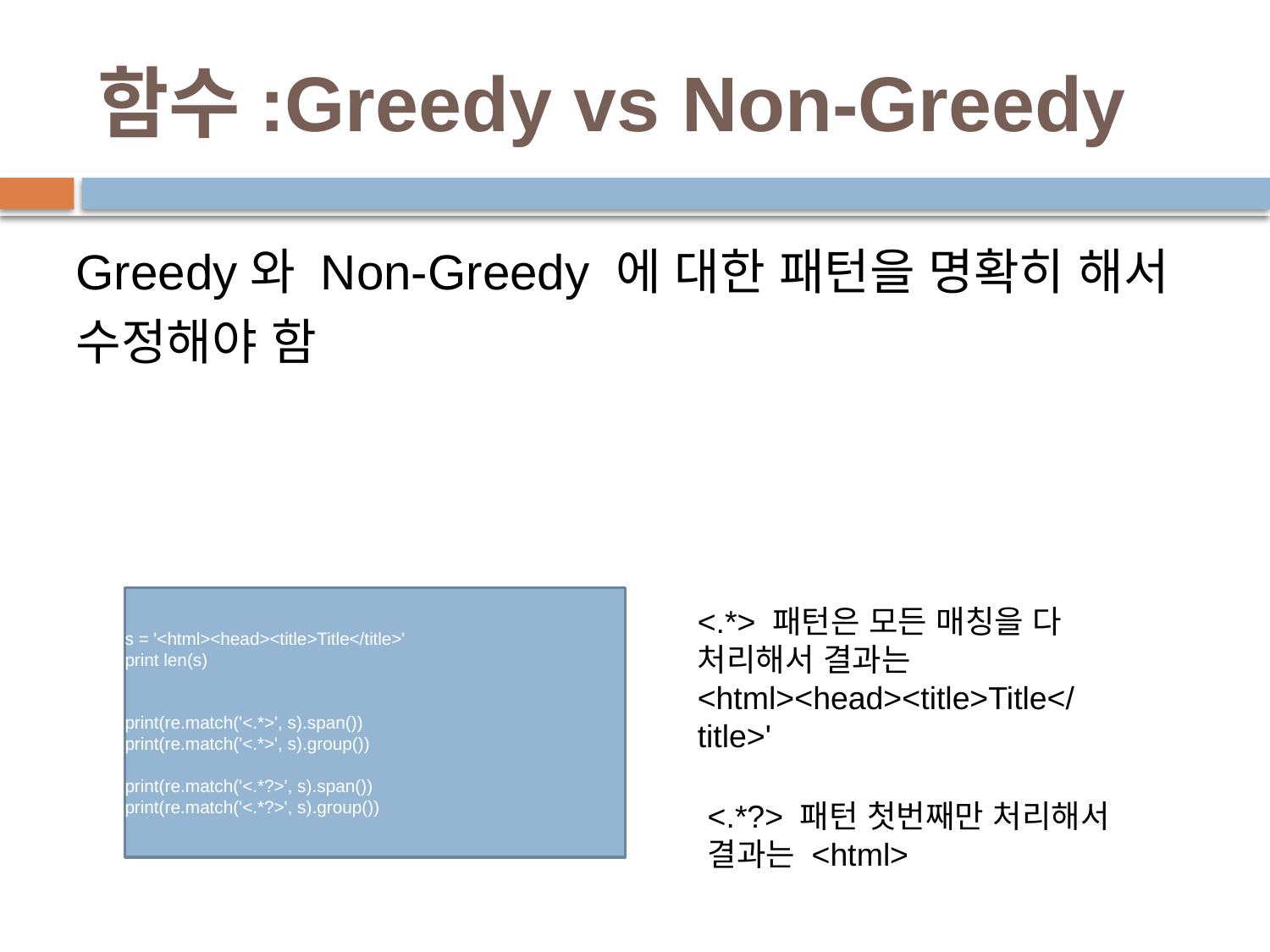

# 함수:Greedy vs Non-Greedy
Greedy와 Non-Greedy 에 대한 패턴을 명확히 해서 수정해야 함
s = '<html><head><title>Title</title>'
print len(s)

print(re.match('<.*>', s).span())
print(re.match('<.*>', s).group())

print(re.match('<.*?>', s).span())
print(re.match('<.*?>', s).group())
<.*> 패턴은 모든 매칭을 다 처리해서 결과는 <html><head><title>Title</title>'
<.*?> 패턴 첫번째만 처리해서 결과는 <html>